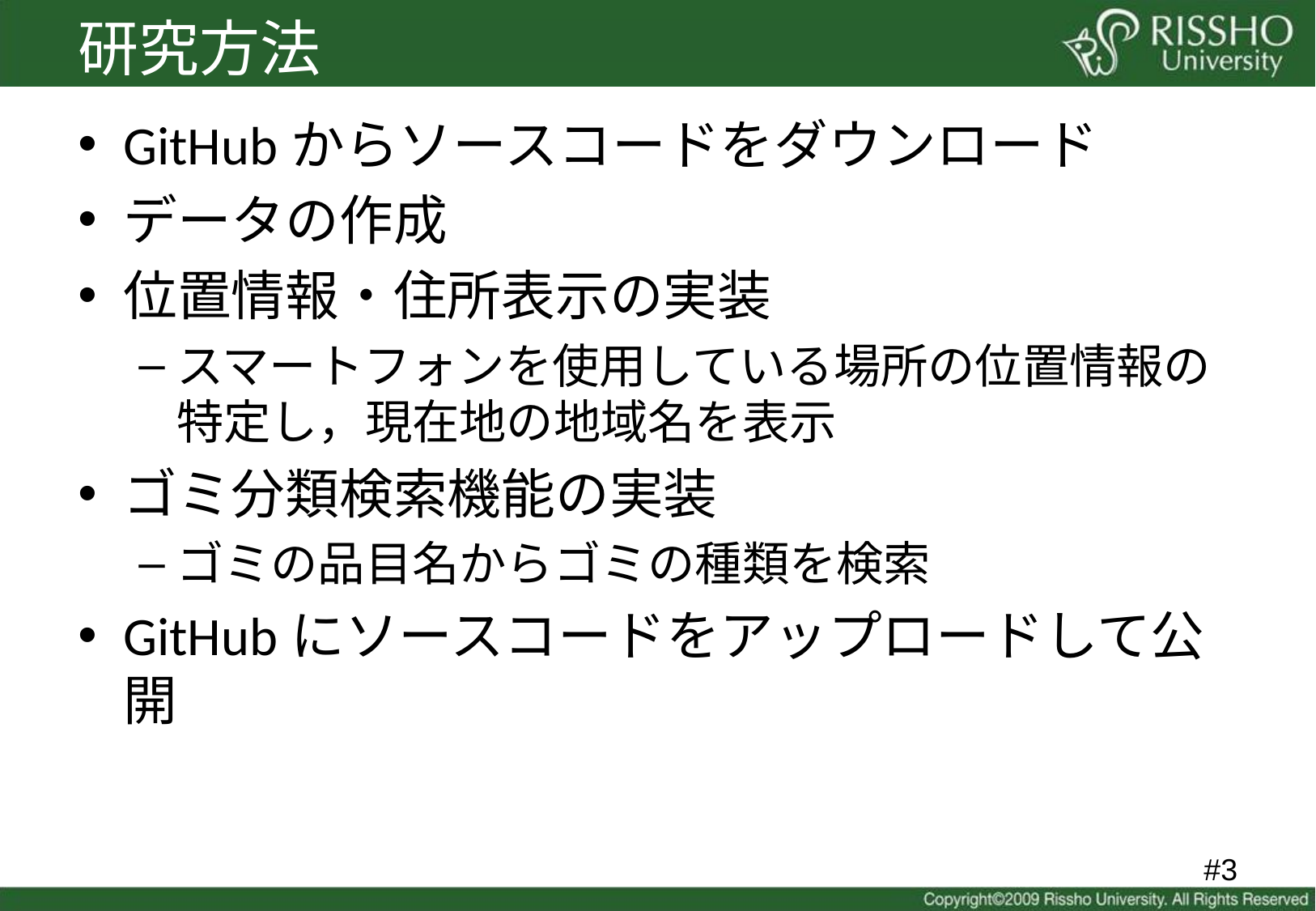

# 研究方法
GitHubからソースコードをダウンロード
データの作成
位置情報・住所表示の実装
スマートフォンを使用している場所の位置情報の特定し，現在地の地域名を表示
ゴミ分類検索機能の実装
ゴミの品目名からゴミの種類を検索
GitHubにソースコードをアップロードして公開